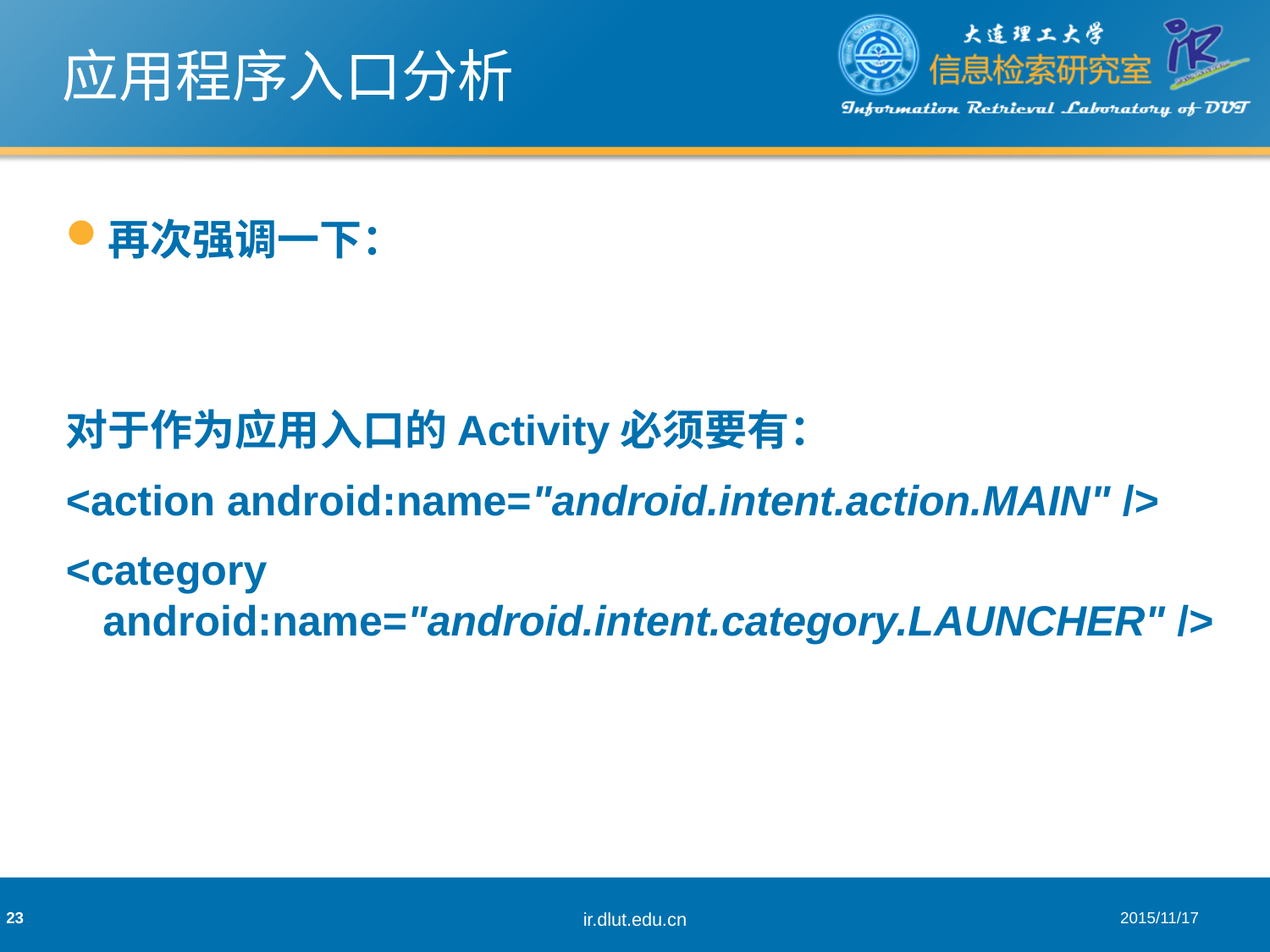

# 应用程序入口分析
再次强调一下：
对于作为应用入口的Activity必须要有：
<action android:name="android.intent.action.MAIN" />
<category android:name="android.intent.category.LAUNCHER" />